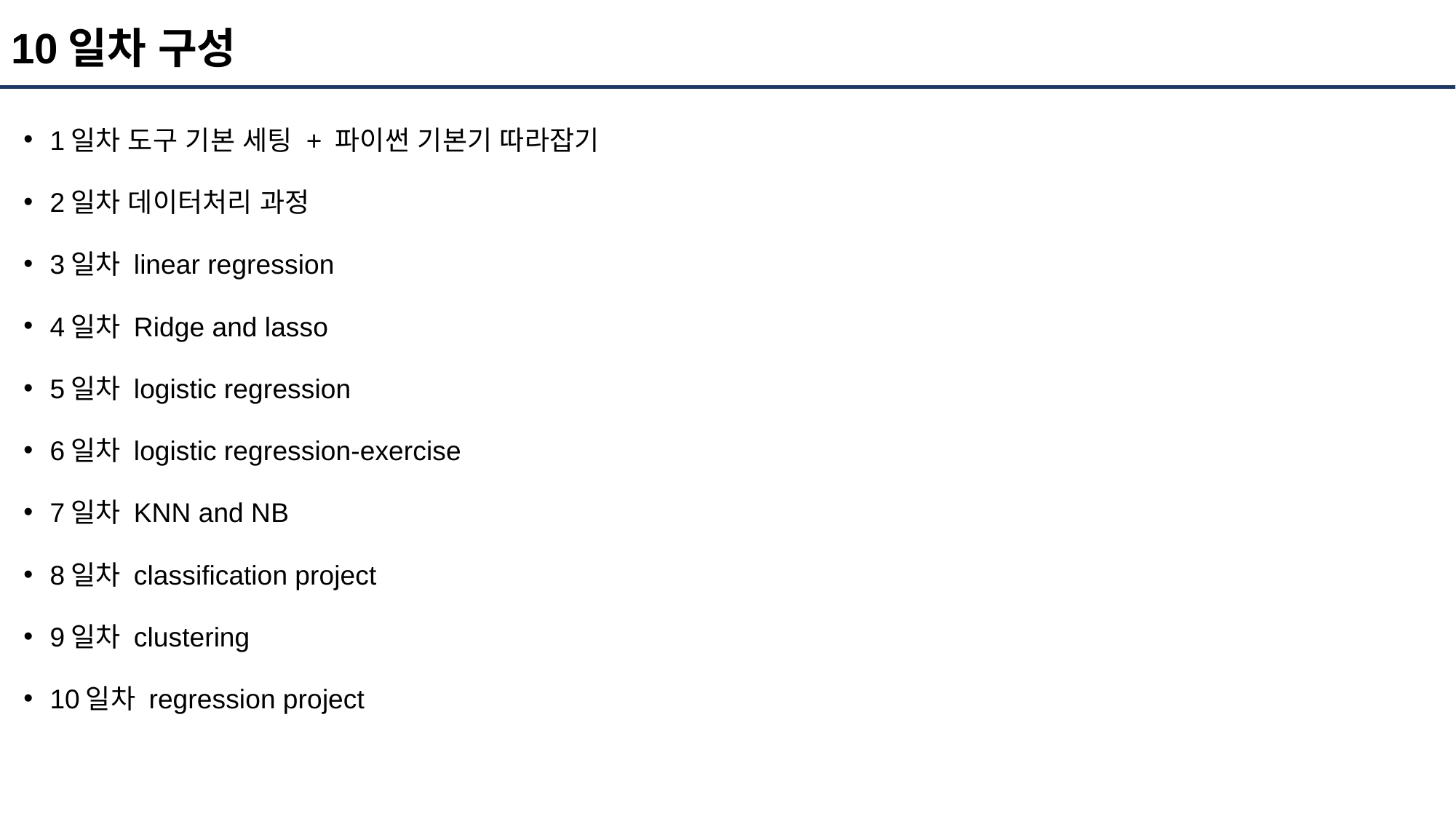

# 10일차 구성
1일차 도구 기본 세팅 + 파이썬 기본기 따라잡기
2일차 데이터처리 과정
3일차 linear regression
4일차 Ridge and lasso
5일차 logistic regression
6일차 logistic regression-exercise
7일차 KNN and NB
8일차 classification project
9일차 clustering
10일차 regression project